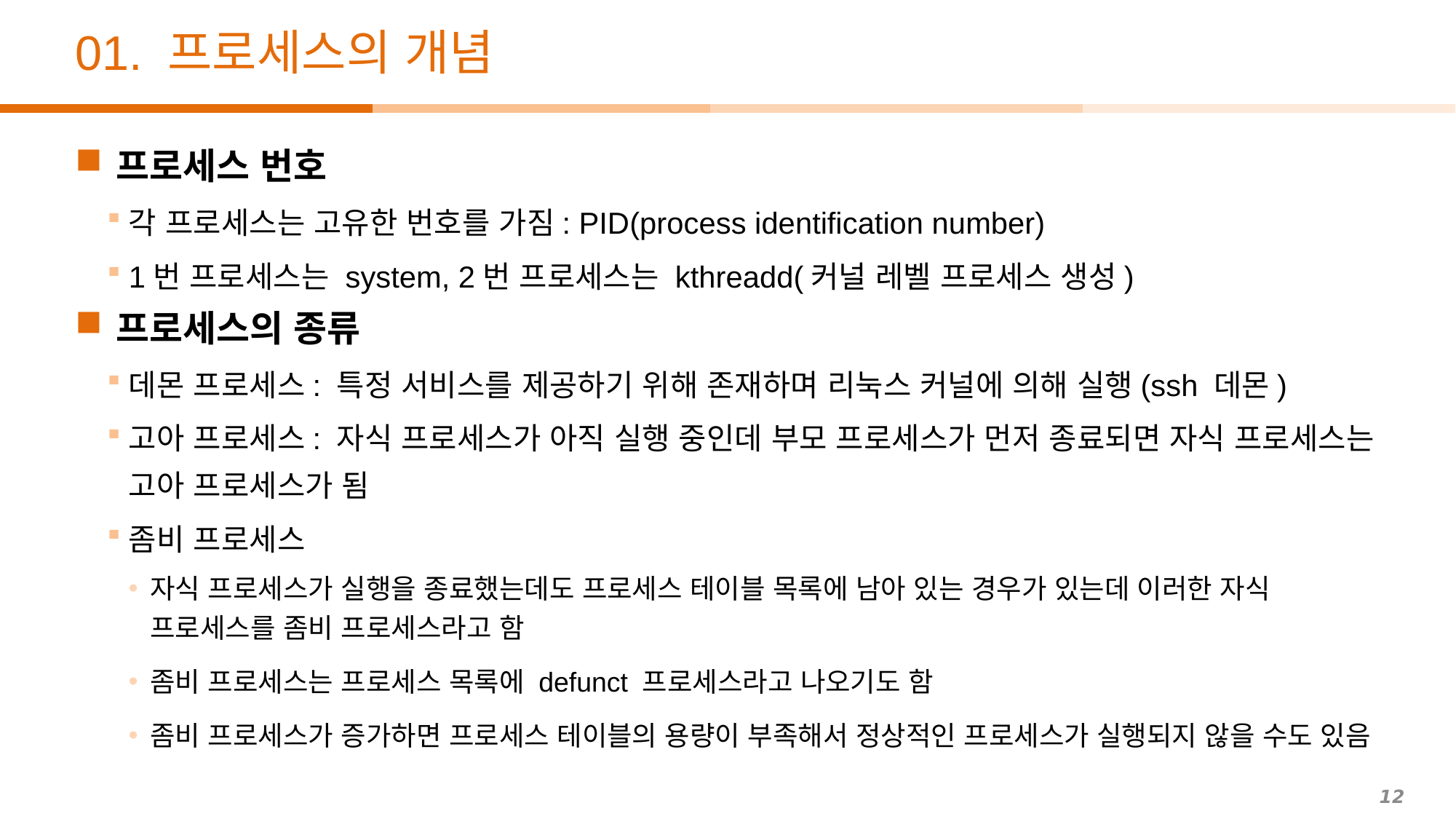

# 01. 프로세스의 개념
프로세스 번호
각 프로세스는 고유한 번호를 가짐: PID(process identification number)
1번 프로세스는 system, 2번 프로세스는 kthreadd(커널 레벨 프로세스 생성)
프로세스의 종류
데몬 프로세스: 특정 서비스를 제공하기 위해 존재하며 리눅스 커널에 의해 실행(ssh 데몬)
고아 프로세스: 자식 프로세스가 아직 실행 중인데 부모 프로세스가 먼저 종료되면 자식 프로세스는 고아 프로세스가 됨
좀비 프로세스
자식 프로세스가 실행을 종료했는데도 프로세스 테이블 목록에 남아 있는 경우가 있는데 이러한 자식 프로세스를 좀비 프로세스라고 함
좀비 프로세스는 프로세스 목록에 defunct 프로세스라고 나오기도 함
좀비 프로세스가 증가하면 프로세스 테이블의 용량이 부족해서 정상적인 프로세스가 실행되지 않을 수도 있음